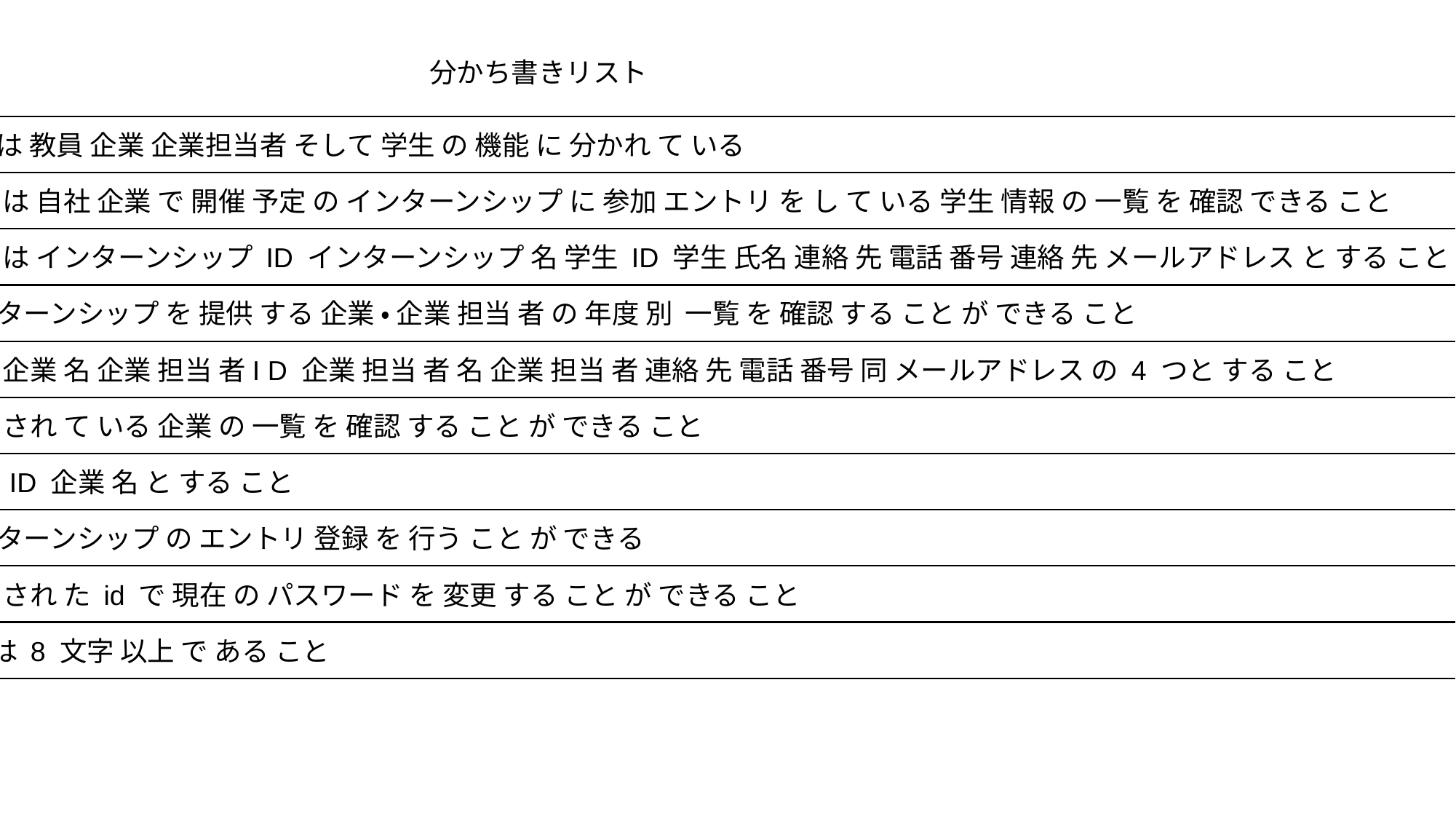

分かち書きリスト
本 システム は 教員 企業 企業担当者 そして 学生 の 機能 に 分かれ て いる
企業 担当 者 は 自社 企業 で 開催 予定 の インターンシップ に 参加 エントリ を し て いる 学生 情報 の 一覧 を 確認 できる こと
一覧 の 項目 は インターンシップ ID インターンシップ 名 学生 ID 学生 氏名 連絡 先 電話 番号 連絡 先 メールアドレス と する こと
教員 は インターンシップ を 提供 する 企業 ・ 企業 担当 者 の 年度 別  一覧 を 確認 する こと が できる こと
項目 は 年度 企業 名 企業 担当 者I D 企業 担当 者 名 企業 担当 者 連絡 先 電話 番号 同 メールアドレス の 4 つと する こと
教員 は 登録 され て いる 企業 の 一覧 を 確認 する こと が できる こと
項目 は 企業 ID 企業 名 と する こと
学生 は インターンシップ の エントリ 登録 を 行う こと が できる
学生 は 発行 され た id で 現在 の パスワード を 変更 する こと が できる こと
パスワード は 8 文字 以上 で ある こと